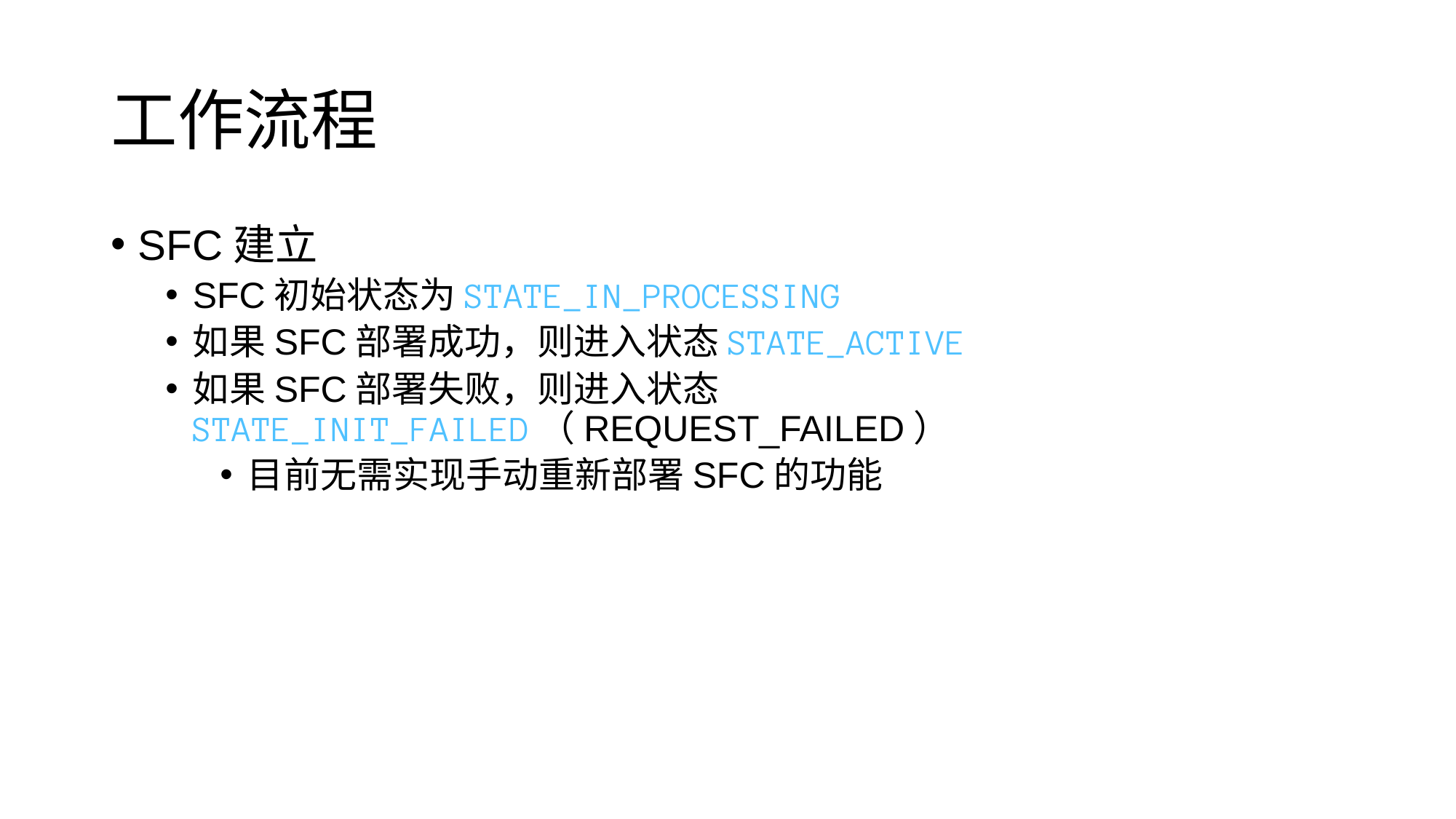

# 工作流程
SFC建立
SFC初始状态为STATE_IN_PROCESSING
如果SFC部署成功，则进入状态STATE_ACTIVE
如果SFC部署失败，则进入状态STATE_INIT_FAILED（REQUEST_FAILED）
目前无需实现手动重新部署SFC的功能